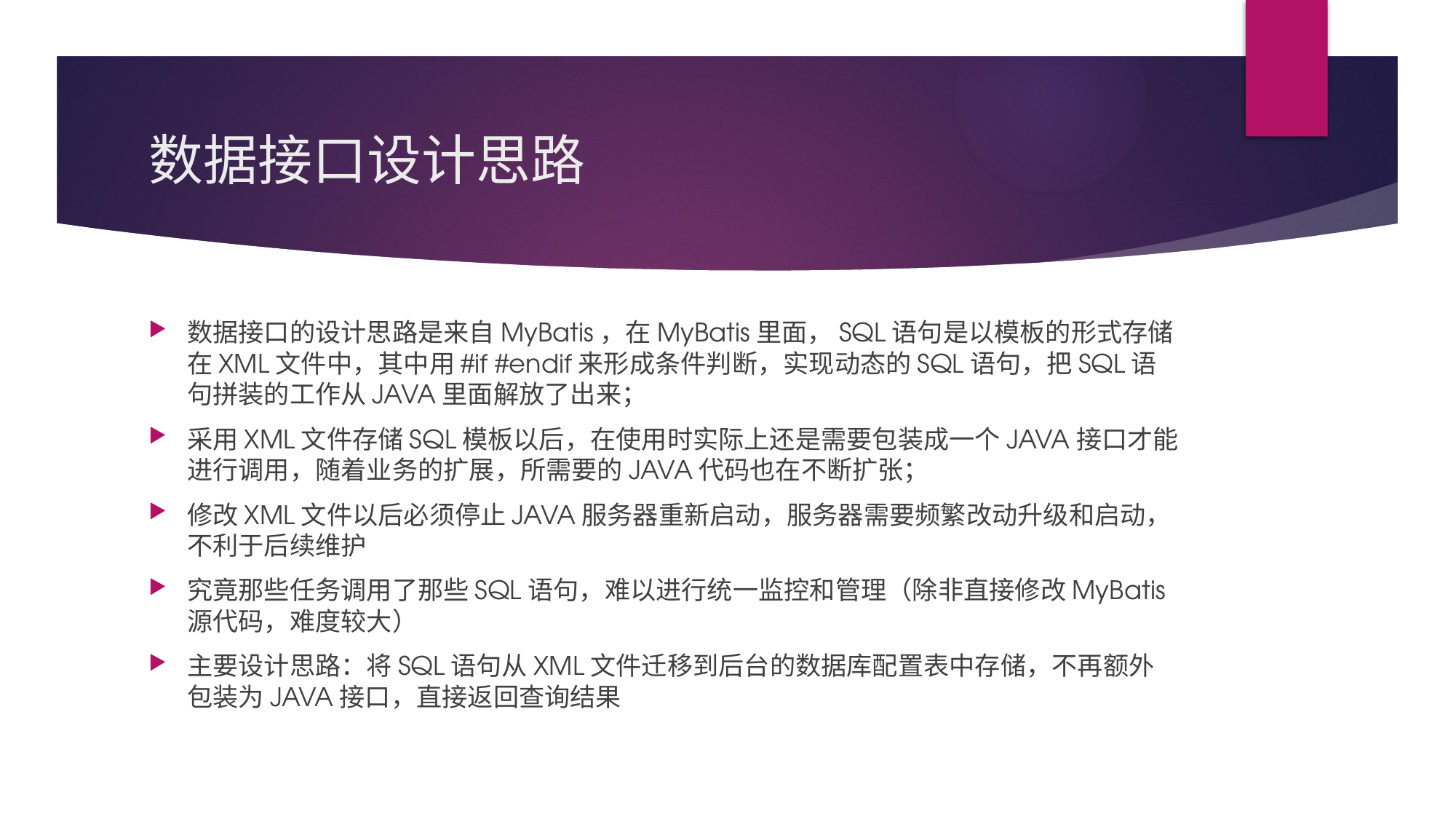

# 数据接口设计思路
数据接口的设计思路是来自MyBatis，在MyBatis里面，SQL语句是以模板的形式存储在XML文件中，其中用#if #endif来形成条件判断，实现动态的SQL语句，把SQL语句拼装的工作从JAVA里面解放了出来；
采用XML文件存储SQL模板以后，在使用时实际上还是需要包装成一个JAVA接口才能进行调用，随着业务的扩展，所需要的JAVA代码也在不断扩张；
修改XML文件以后必须停止JAVA服务器重新启动，服务器需要频繁改动升级和启动，不利于后续维护
究竟那些任务调用了那些SQL语句，难以进行统一监控和管理（除非直接修改MyBatis源代码，难度较大）
主要设计思路：将SQL语句从XML文件迁移到后台的数据库配置表中存储，不再额外包装为JAVA接口，直接返回查询结果